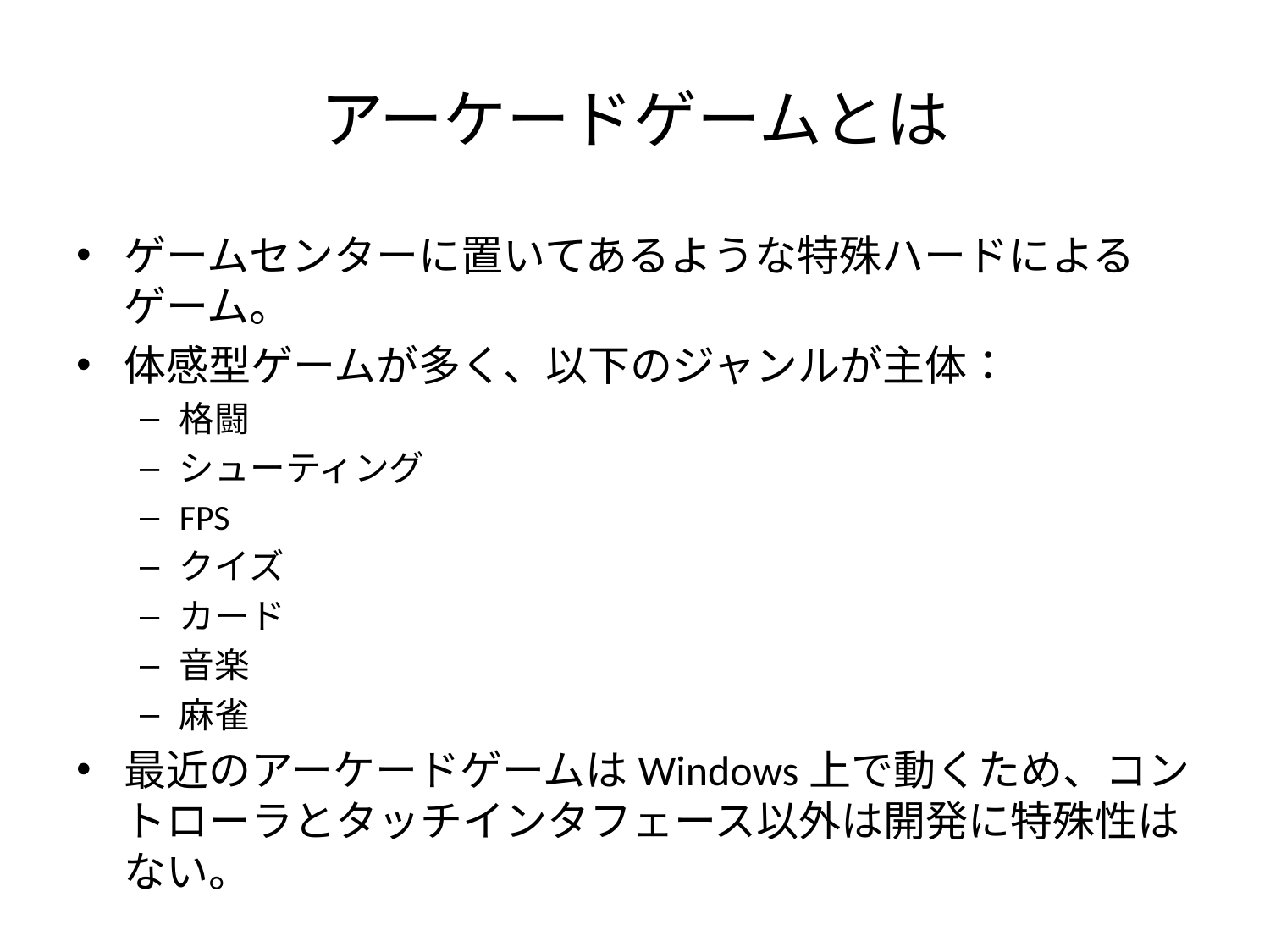

# アーケードゲームとは
ゲームセンターに置いてあるような特殊ハードによるゲーム。
体感型ゲームが多く、以下のジャンルが主体：
格闘
シューティング
FPS
クイズ
カード
音楽
麻雀
最近のアーケードゲームはWindows上で動くため、コントローラとタッチインタフェース以外は開発に特殊性はない。